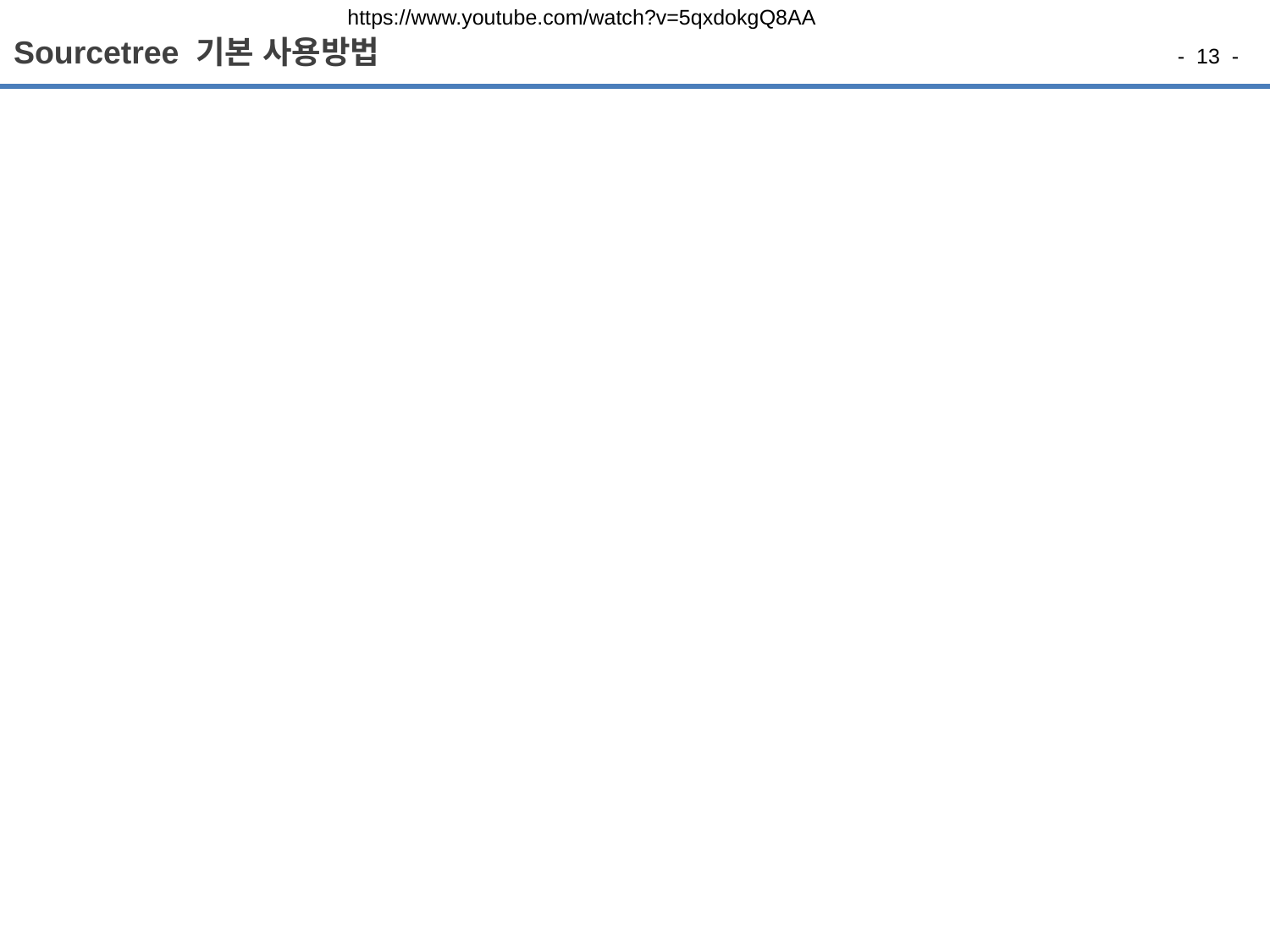

https://www.youtube.com/watch?v=5qxdokgQ8AA
Sourcetree 기본 사용방법
-  13  -